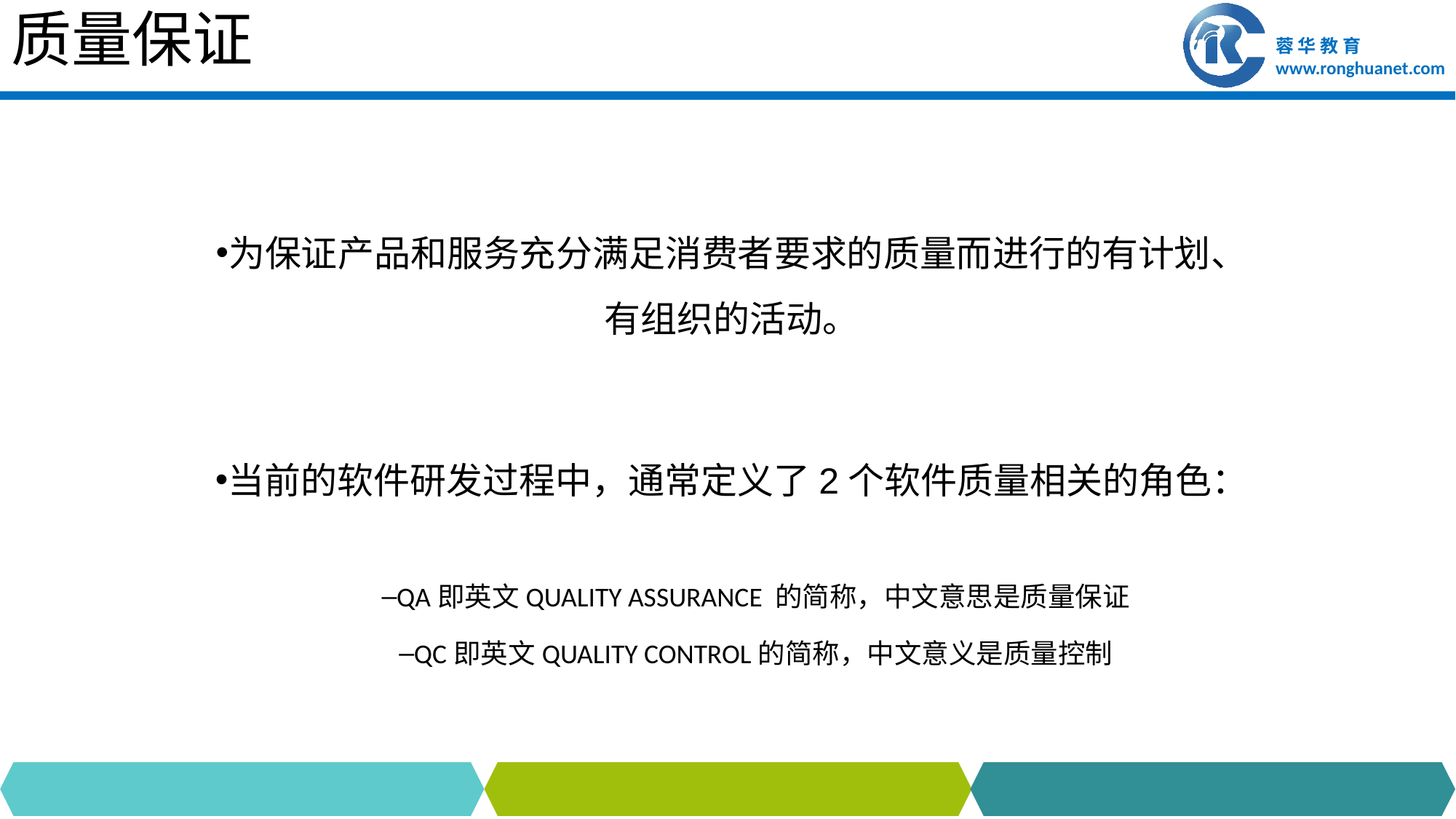

# 质量保证
为保证产品和服务充分满足消费者要求的质量而进行的有计划、有组织的活动。

当前的软件研发过程中，通常定义了2个软件质量相关的角色：

QA即英文QUALITY ASSURANCE 的简称，中文意思是质量保证
QC即英文QUALITY CONTROL的简称，中文意义是质量控制